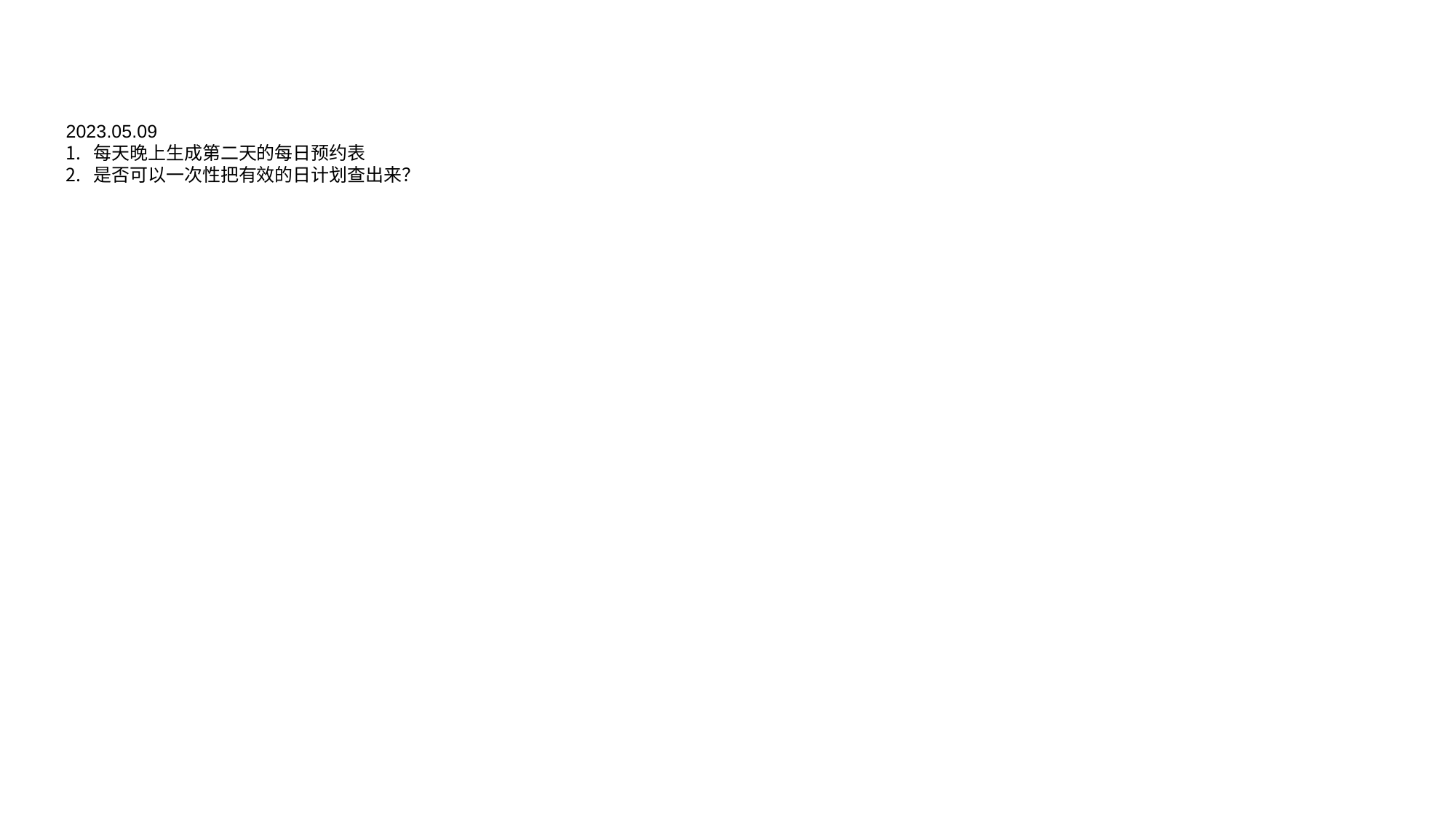

2023.05.09
每天晚上生成第二天的每日预约表
是否可以一次性把有效的日计划查出来？